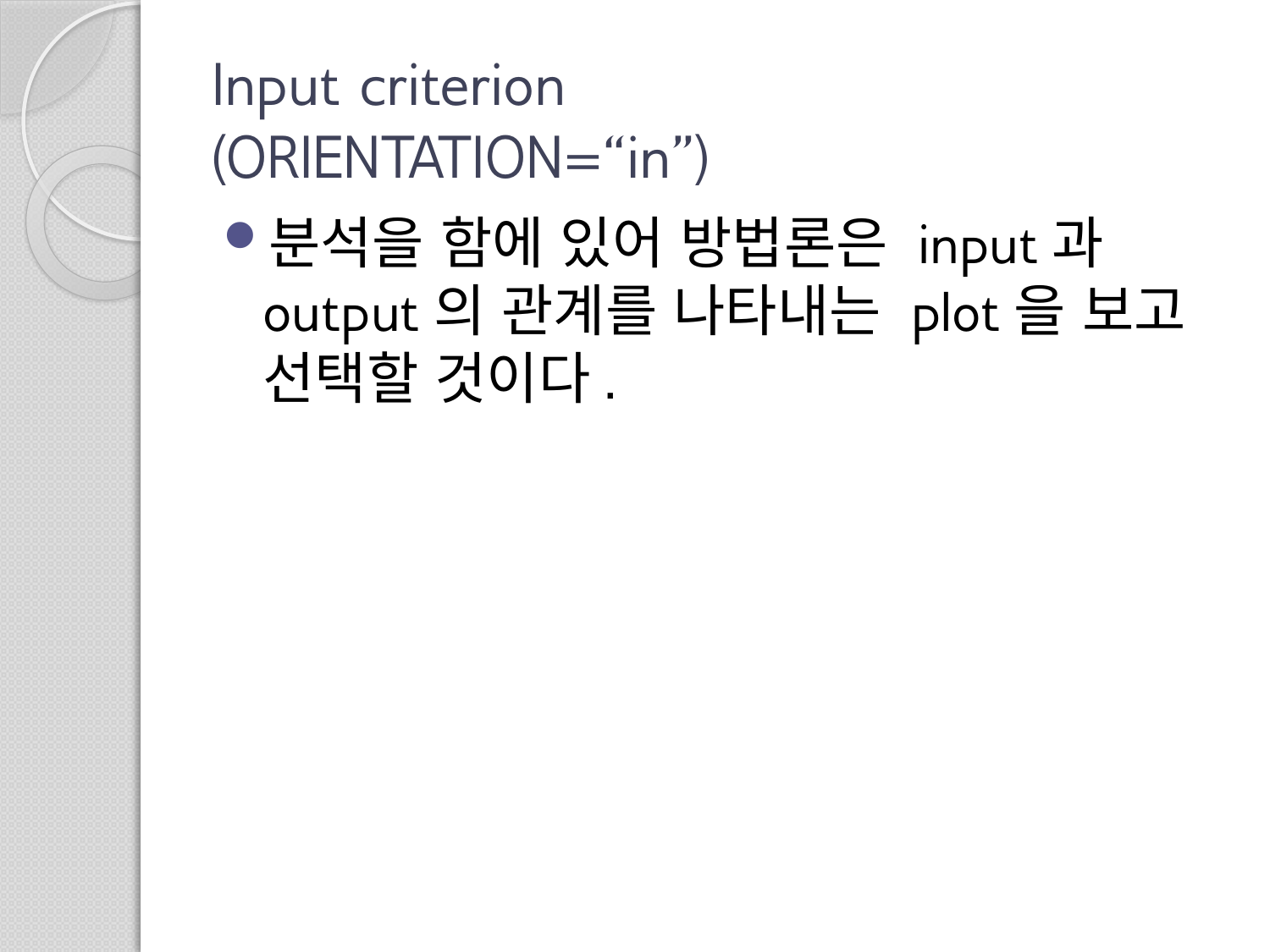

# Input criterion (ORIENTATION=“in”)
분석을 함에 있어 방법론은 input과 output의 관계를 나타내는 plot을 보고 선택할 것이다.